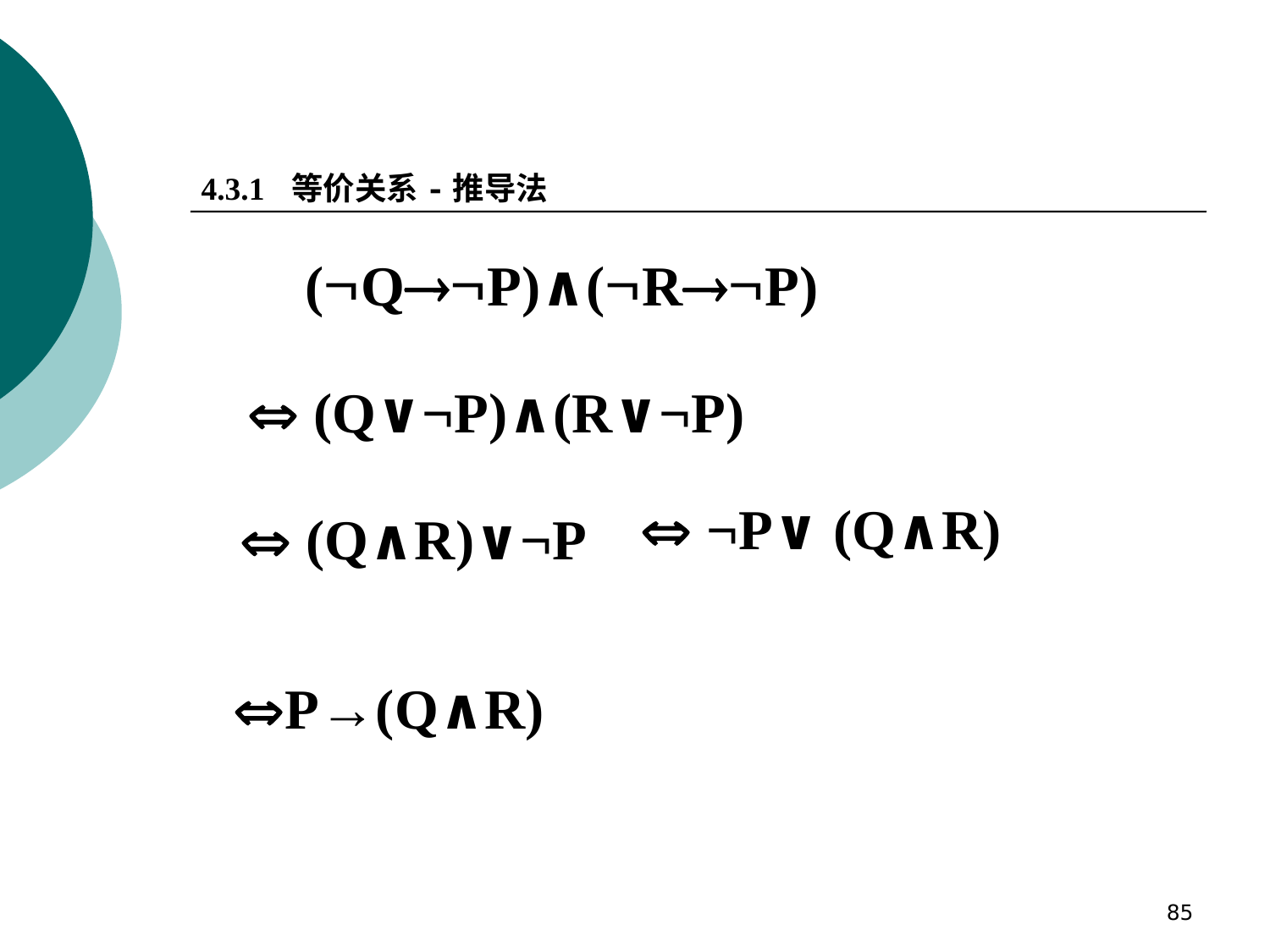

4.3.1 等价关系-推导法
(¬Q→¬P)∧(¬R→¬P)
⇔ (Q∨¬P)∧(R∨¬P)
⇔ ¬P∨ (Q∧R)
⇔ (Q∧R)∨¬P
⇔P→(Q∧R)
85